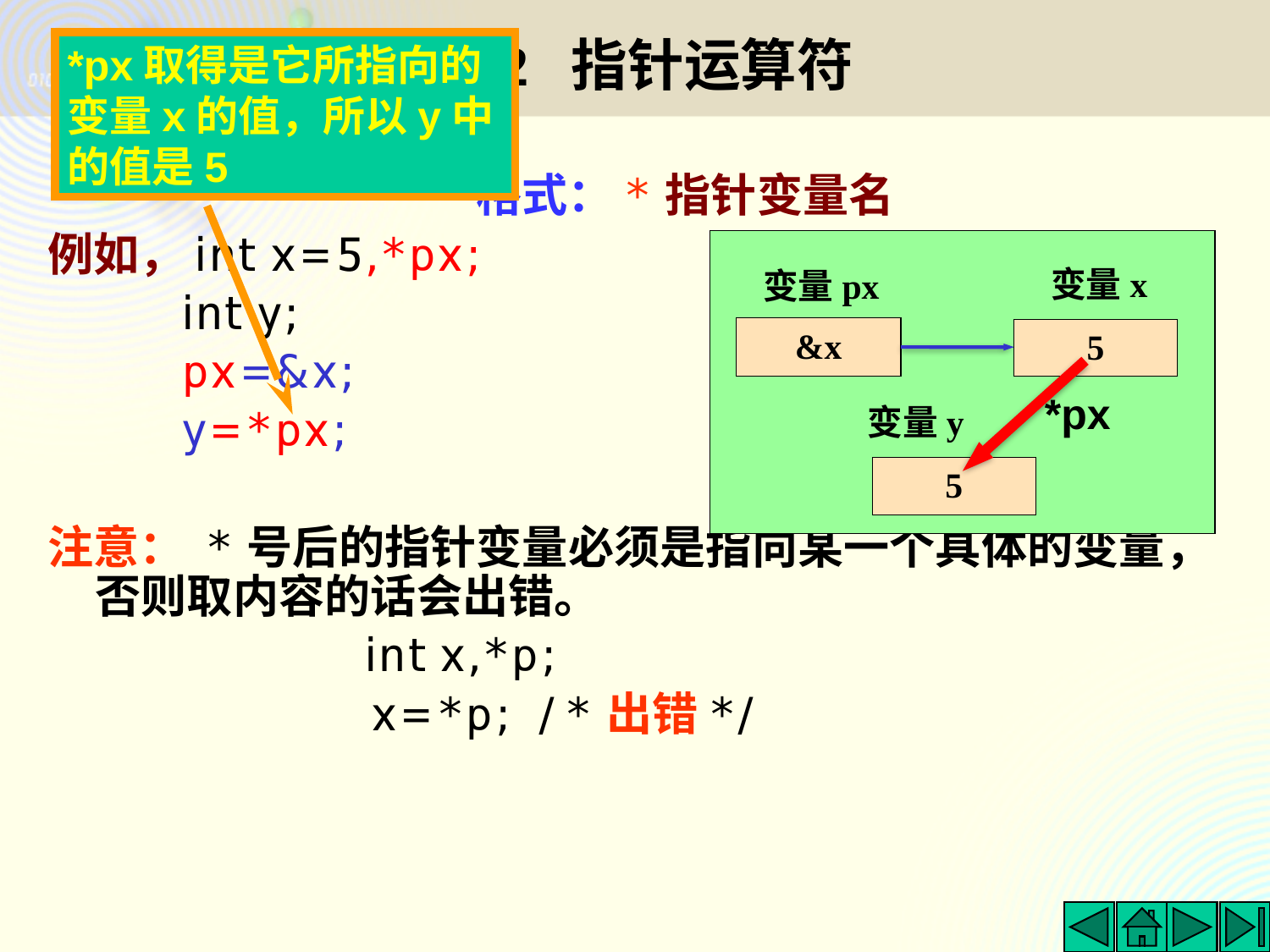

# 8.2.2  指针运算符
*px取得是它所指向的变量x的值，所以y中的值是5
取内容运算符*
     			格式：*指针变量名
例如，int x=5,*px;
          int y;
          px=&x;
          y=*px;

注意： *号后的指针变量必须是指向某一个具体的变量，否则取内容的话会出错。
 	                    int x,*p;
                        x=*p;  /*出错*/

变量x
5
变量px
&x

变量y
5
*px